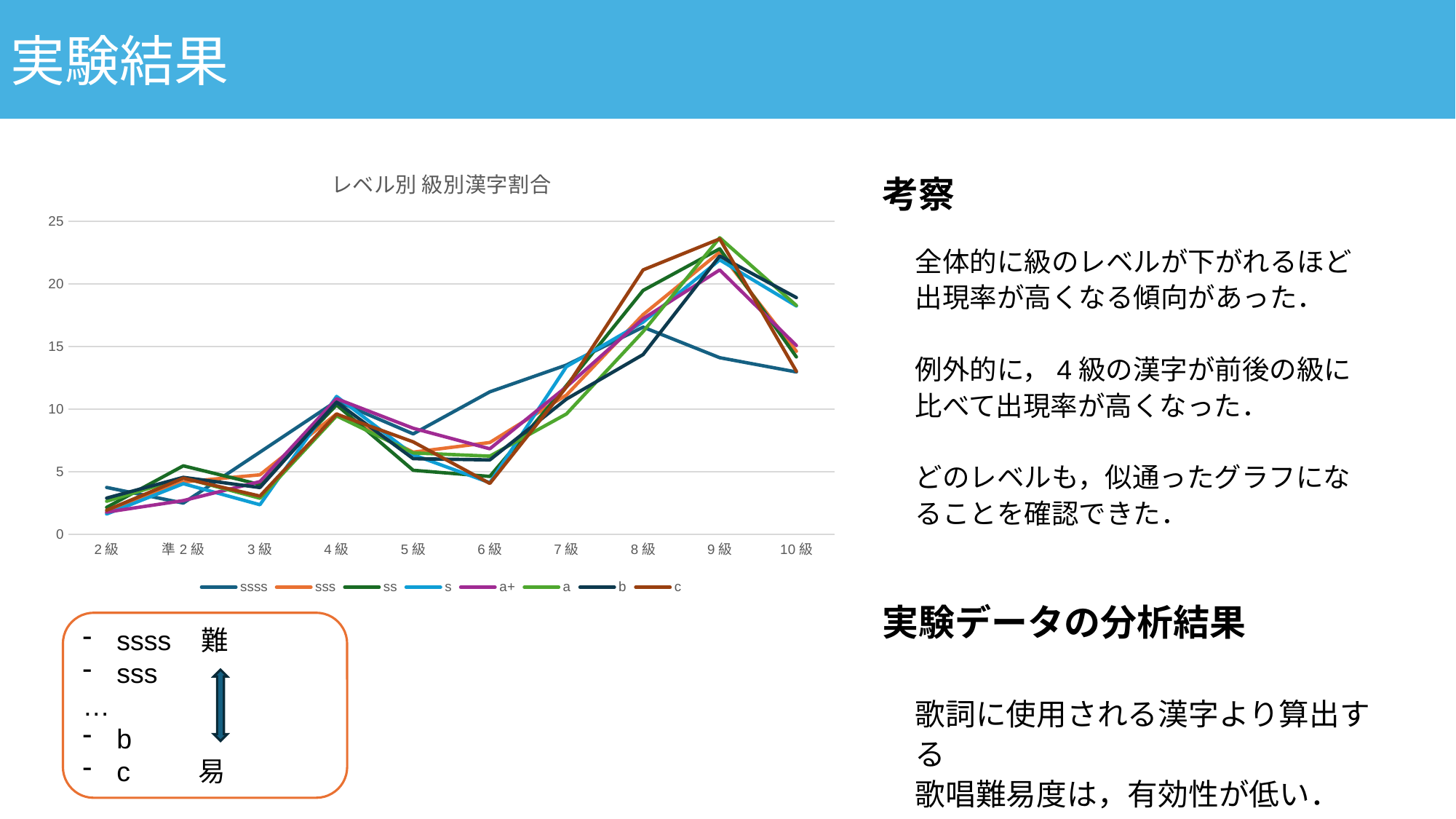

実験結果

### Chart: レベル別 級別漢字割合

| Category | ssss | sss | ss | s | a+ | a | b | c |
|---|---|---|---|---|---|---|---|---|
| 2級 | 3.74 | 1.73 | 2.15 | 1.62 | 1.77 | 2.64 | 2.89 | 1.92 |
| 準2級 | 2.49 | 4.18 | 5.47 | 4.04 | 2.69 | 4.51 | 4.55 | 4.48 |
| 3級 | 6.56 | 4.75 | 3.97 | 2.36 | 4.21 | 2.88 | 3.73 | 3.05 |
| 4級 | 10.64 | 9.62 | 10.33 | 11.01 | 10.83 | 9.46 | 10.55 | 9.6 |
| 5級 | 8.02 | 6.56 | 5.11 | 6.35 | 8.47 | 6.5 | 6.04 | 7.38 |
| 6級 | 11.38 | 7.33 | 4.62 | 4.12 | 6.83 | 6.24 | 5.94 | 4.06 |
| 7級 | 13.52 | 11.12 | 11.88 | 13.39 | 11.78 | 9.61 | 10.8 | 11.76 |
| 8級 | 16.55 | 17.55 | 19.48 | 16.95 | 17.22 | 16.19 | 14.36 | 21.12 |
| 9級 | 14.11 | 22.54 | 22.81 | 21.92 | 21.12 | 23.69 | 22.23 | 23.6 |
| 10級 | 12.97 | 14.62 | 14.17 | 18.24 | 15.08 | 18.28 | 18.91 | 13.02 |
考察
全体的に級のレベルが下がれるほど
出現率が高くなる傾向があった．

例外的に，4級の漢字が前後の級に
比べて出現率が高くなった．

どのレベルも，似通ったグラフになることを確認できた．
実験データの分析結果
ssss   難
sss
…
b
c        易

歌詞に使用される漢字より算出する
歌唱難易度は，有効性が低い．